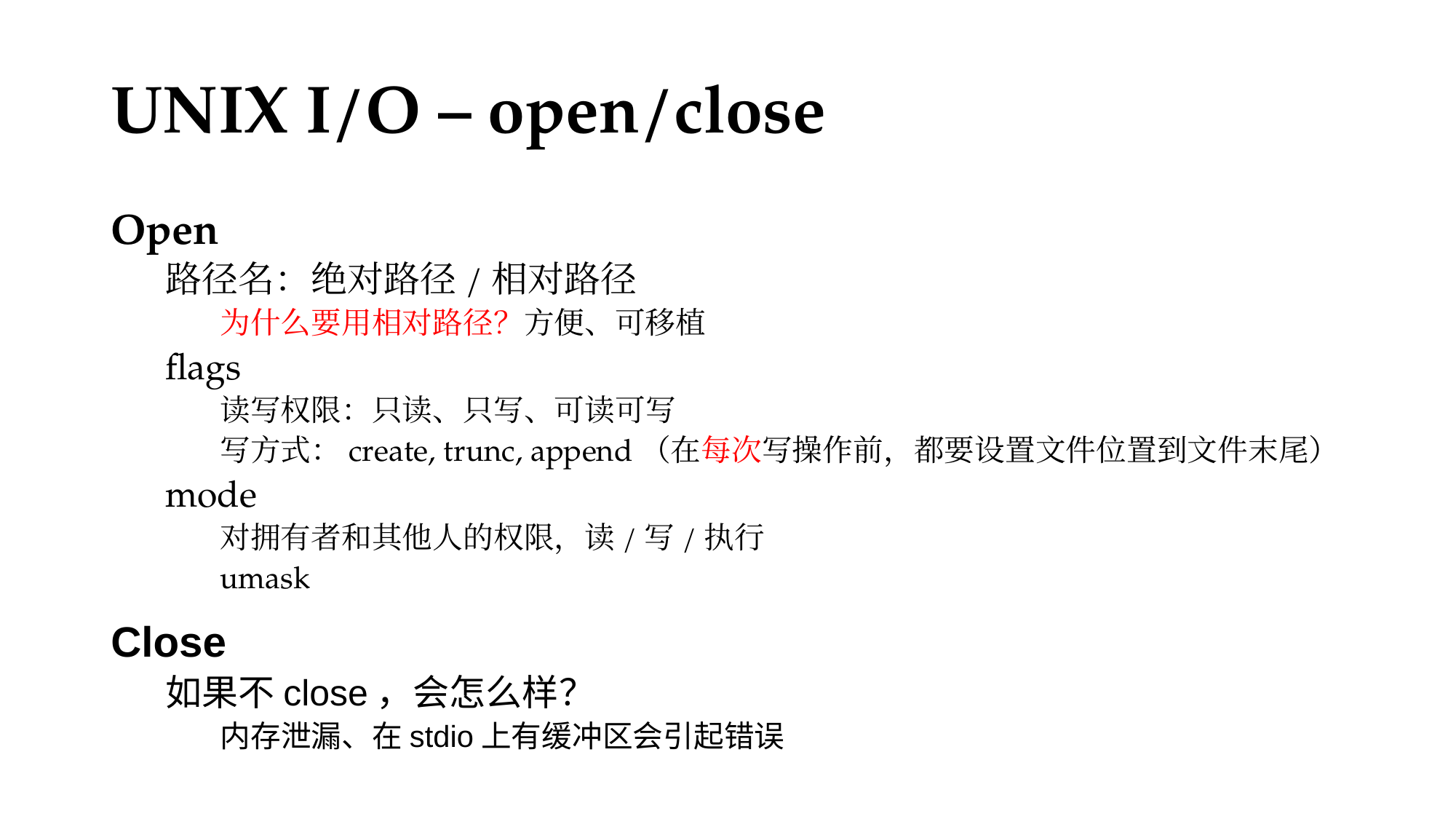

# UNIX I/O – open/close
Open
路径名：绝对路径/相对路径
为什么要用相对路径？方便、可移植
flags
读写权限：只读、只写、可读可写
写方式：create, trunc, append（在每次写操作前，都要设置文件位置到文件末尾）
mode
对拥有者和其他人的权限，读/写/执行
umask
Close
如果不close，会怎么样？
内存泄漏、在stdio上有缓冲区会引起错误